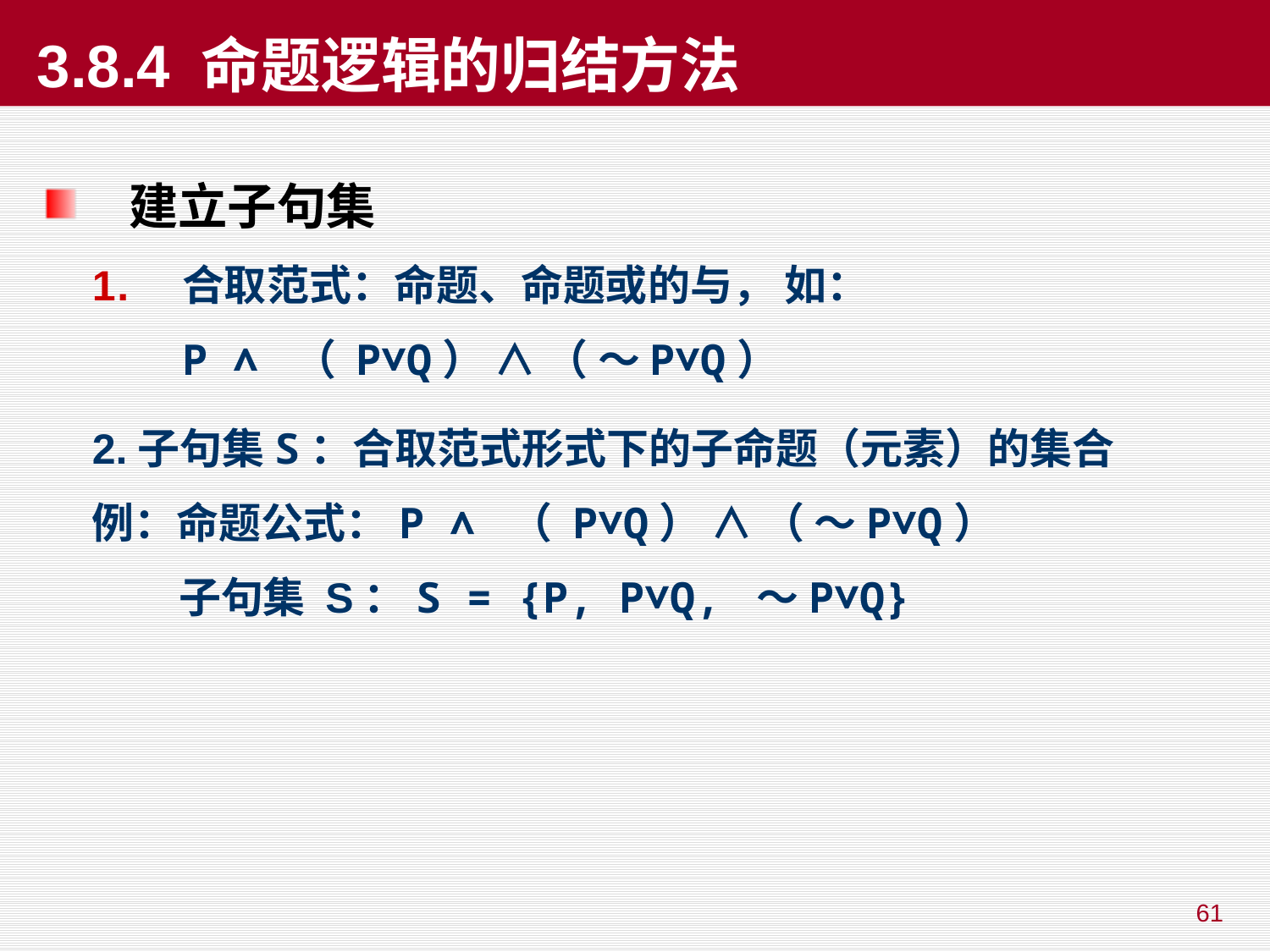

# 3.8.4 命题逻辑的归结方法
建立子句集
合取范式：命题、命题或的与， 如：
	P ∧ （ P∨Q） ∧ （ ～P∨Q）
2.子句集S：合取范式形式下的子命题（元素）的集合
例：命题公式：P ∧ （ P∨Q） ∧ （ ～P∨Q）
        子句集 S：S = {P, P∨Q, ～P∨Q}
61